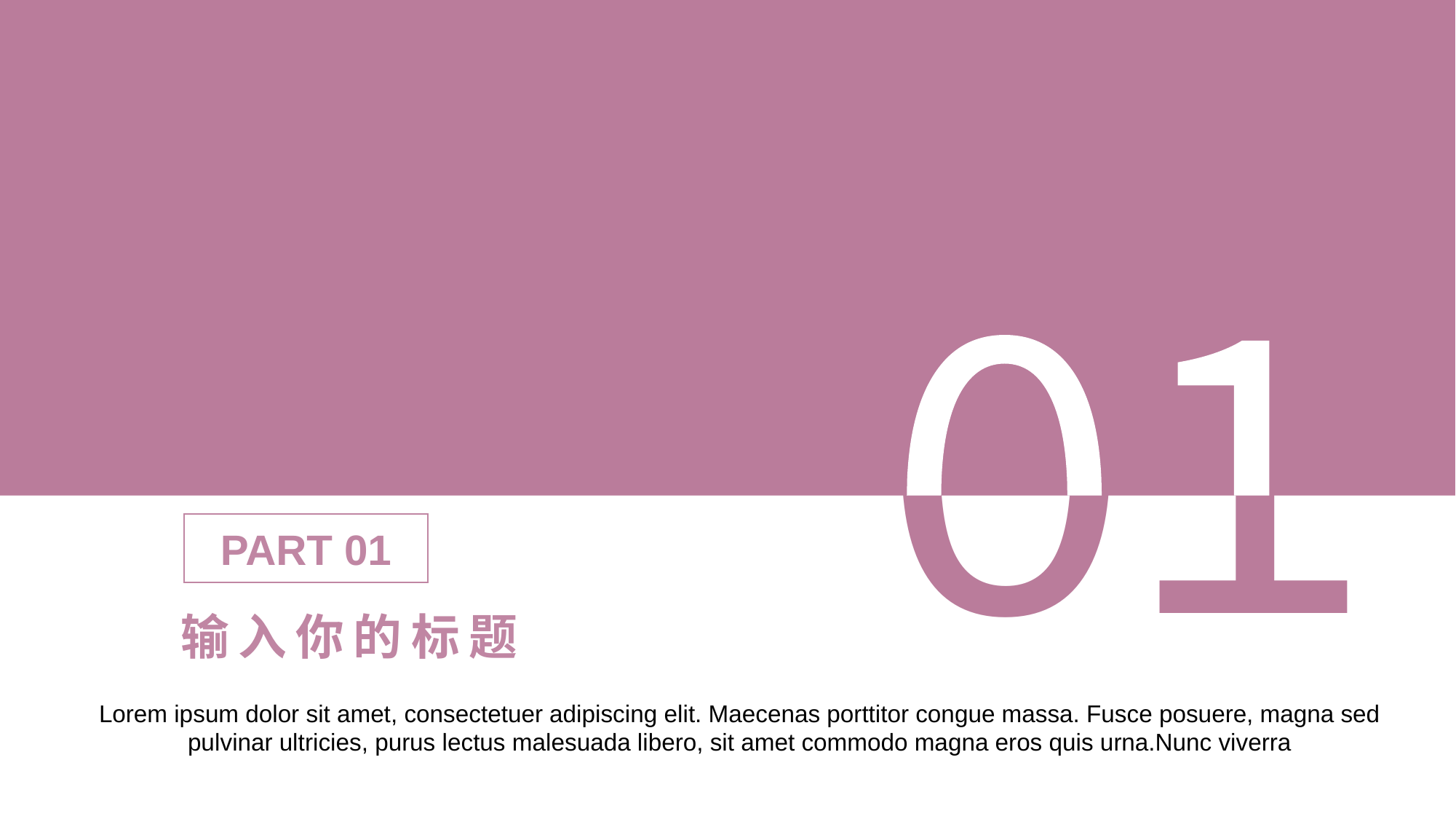

01

选题的背景与意义
 Background And Significance
PART 01
输入你的标题
Lorem ipsum dolor sit amet, consectetuer adipiscing elit. Maecenas porttitor congue massa. Fusce posuere, magna sed pulvinar ultricies, purus lectus malesuada libero, sit amet commodo magna eros quis urna.Nunc viverra